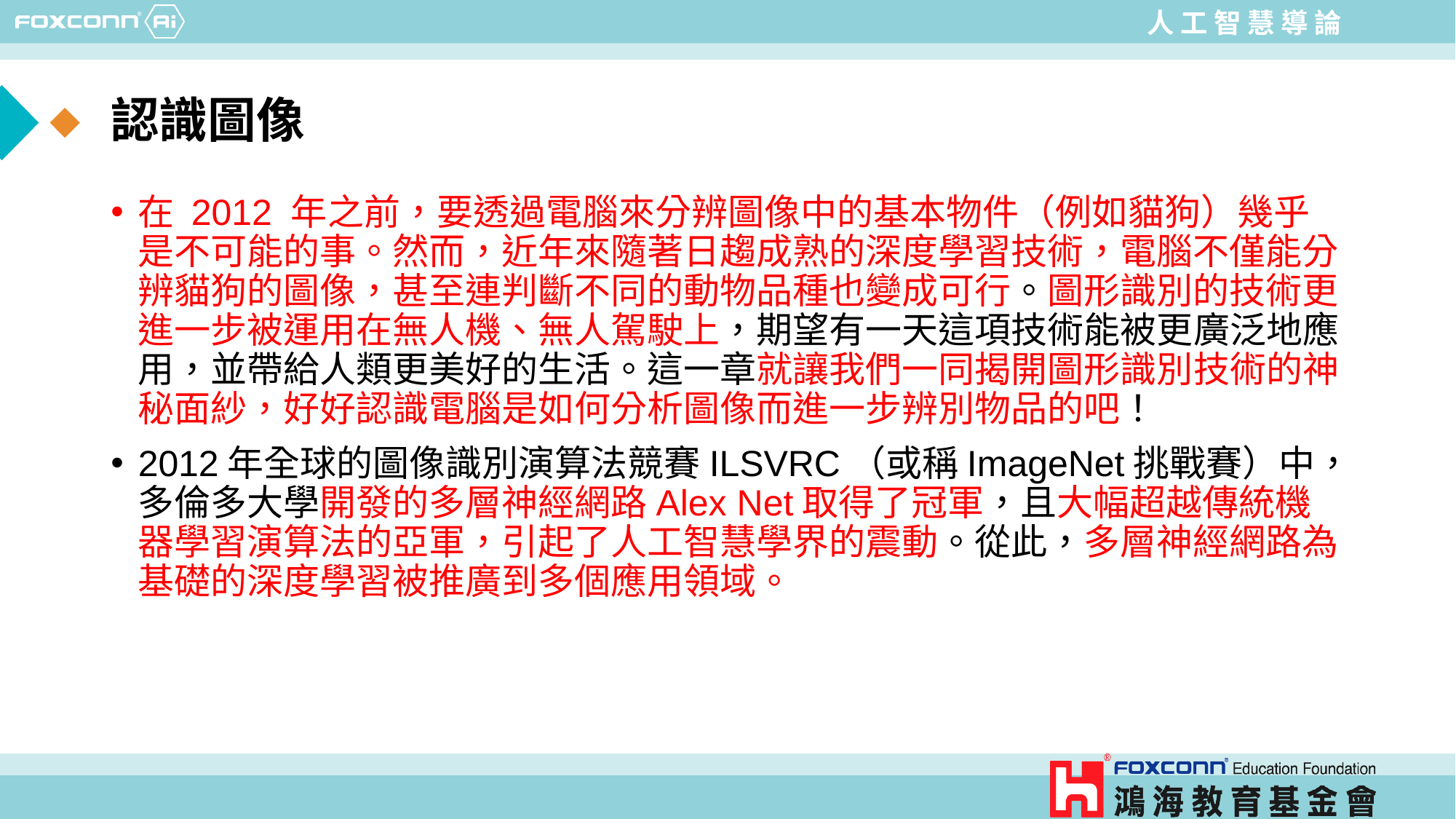

# 認識圖像
在 2012 年之前，要透過電腦來分辨圖像中的基本物件（例如貓狗）幾乎是不可能的事。然而，近年來隨著日趨成熟的深度學習技術，電腦不僅能分辨貓狗的圖像，甚至連判斷不同的動物品種也變成可行。圖形識別的技術更進一步被運用在無人機、無人駕駛上，期望有一天這項技術能被更廣泛地應用，並帶給人類更美好的生活。這一章就讓我們一同揭開圖形識別技術的神秘面紗，好好認識電腦是如何分析圖像而進一步辨別物品的吧！
2012年全球的圖像識別演算法競賽ILSVRC（或稱ImageNet挑戰賽）中，多倫多大學開發的多層神經網路Alex Net取得了冠軍，且大幅超越傳統機器學習演算法的亞軍，引起了人工智慧學界的震動。從此，多層神經網路為基礎的深度學習被推廣到多個應用領域。